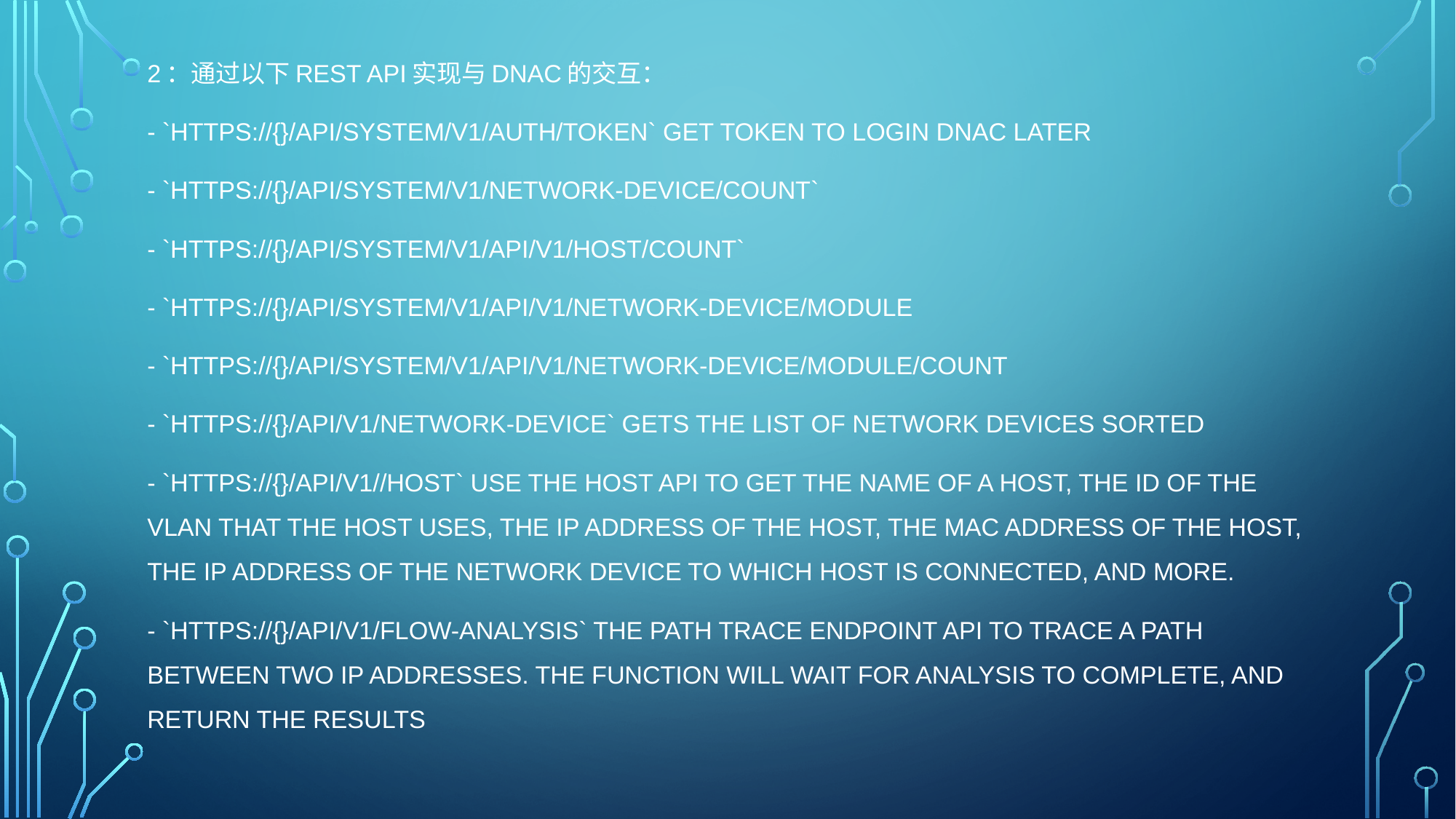

2：通过以下REST API实现与DNAC的交互：
- `https://{}/api/system/v1/auth/token` Get token to login dnac later
- `https://{}/api/system/v1/network-device/count`
- `https://{}/api/system/v1/api/v1/host/count`
- `https://{}/api/system/v1/api/v1/network-device/module
- `https://{}/api/system/v1/api/v1/network-device/module/count
- `https://{}/api/v1/network-device` Gets the list of network devices sorted
- `https://{}/api/v1//host` use the host API to get the name of a host, the ID of the VLAN that the host uses, the IP address of the host, the MAC address of the host, the IP address of the network device to which host is connected, and more.
- `https://{}/api/v1/flow-analysis` The path trace endpoint API to trace a path between two IP addresses. The function will wait for analysis to complete, and return the results